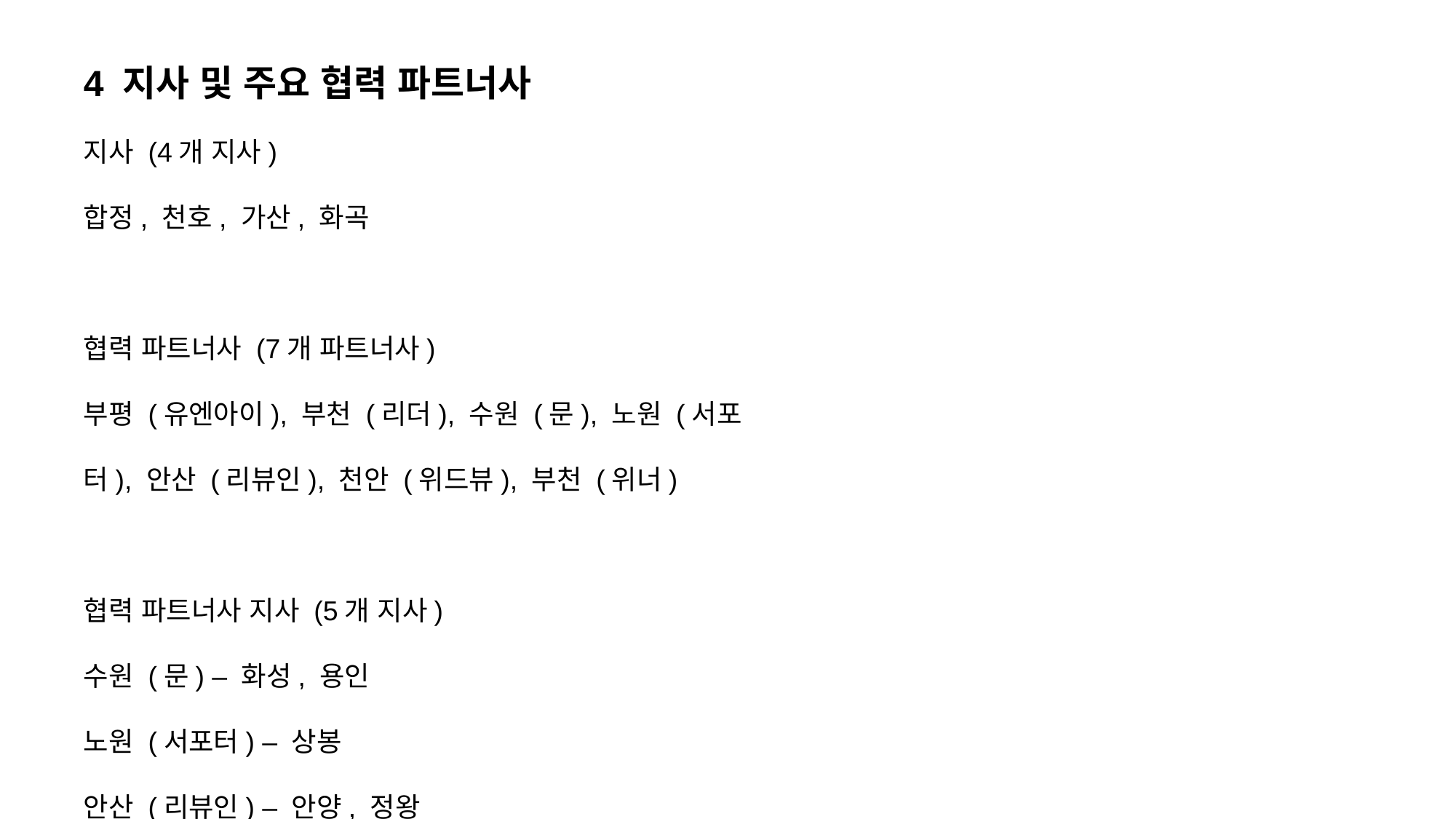

4 지사 및 주요 협력 파트너사
지사 (4개 지사)
합정, 천호, 가산, 화곡

협력 파트너사 (7개 파트너사)
부평 (유엔아이), 부천 (리더), 수원 (문), 노원 (서포터), 안산 (리뷰인), 천안 (위드뷰), 부천 (위너)

협력 파트너사 지사 (5개 지사)
수원 (문) – 화성, 용인
노원 (서포터) – 상봉
안산 (리뷰인) – 안양, 정왕